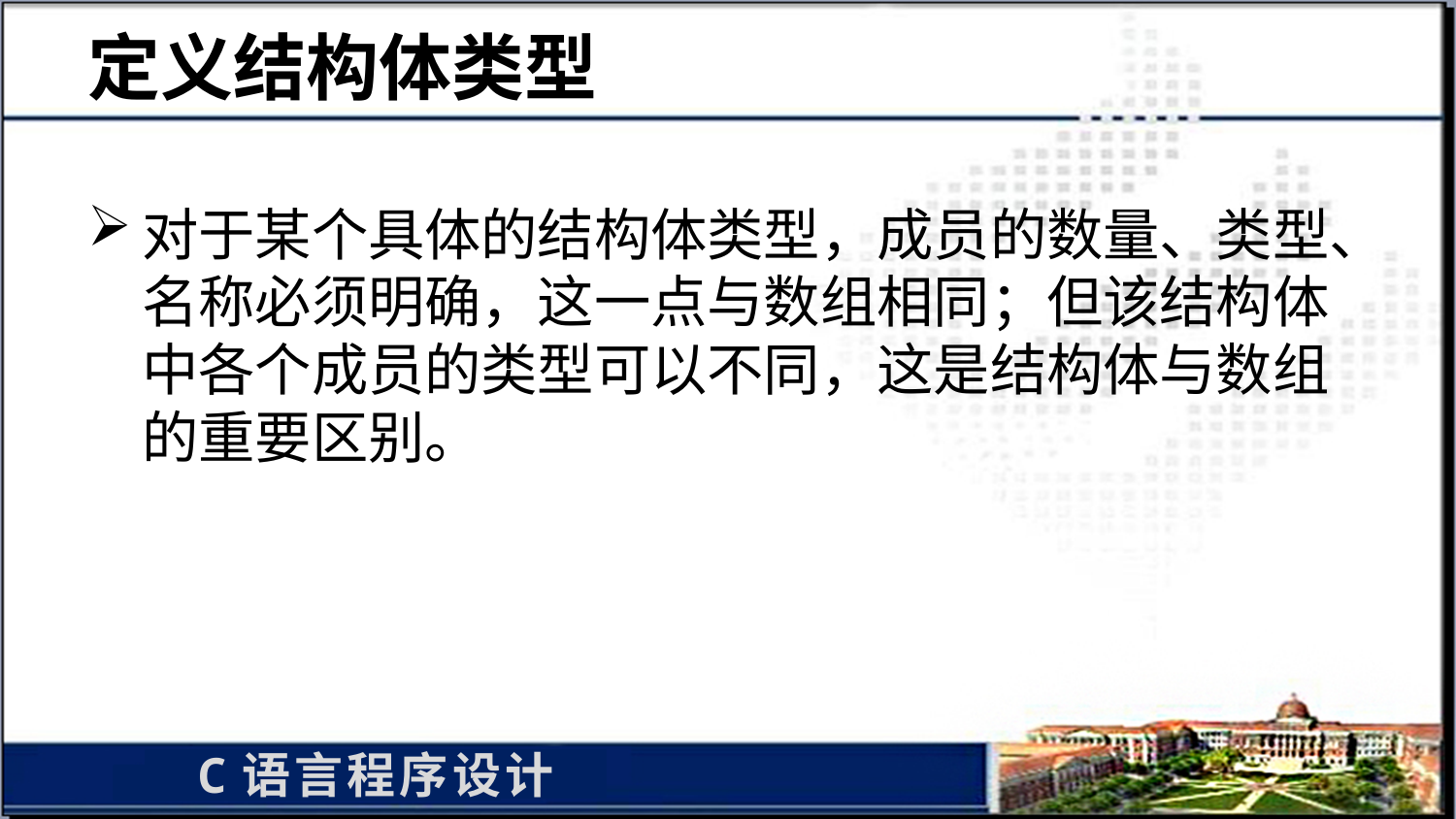

# 定义结构体类型
对于某个具体的结构体类型，成员的数量、类型、名称必须明确，这一点与数组相同；但该结构体中各个成员的类型可以不同，这是结构体与数组的重要区别。